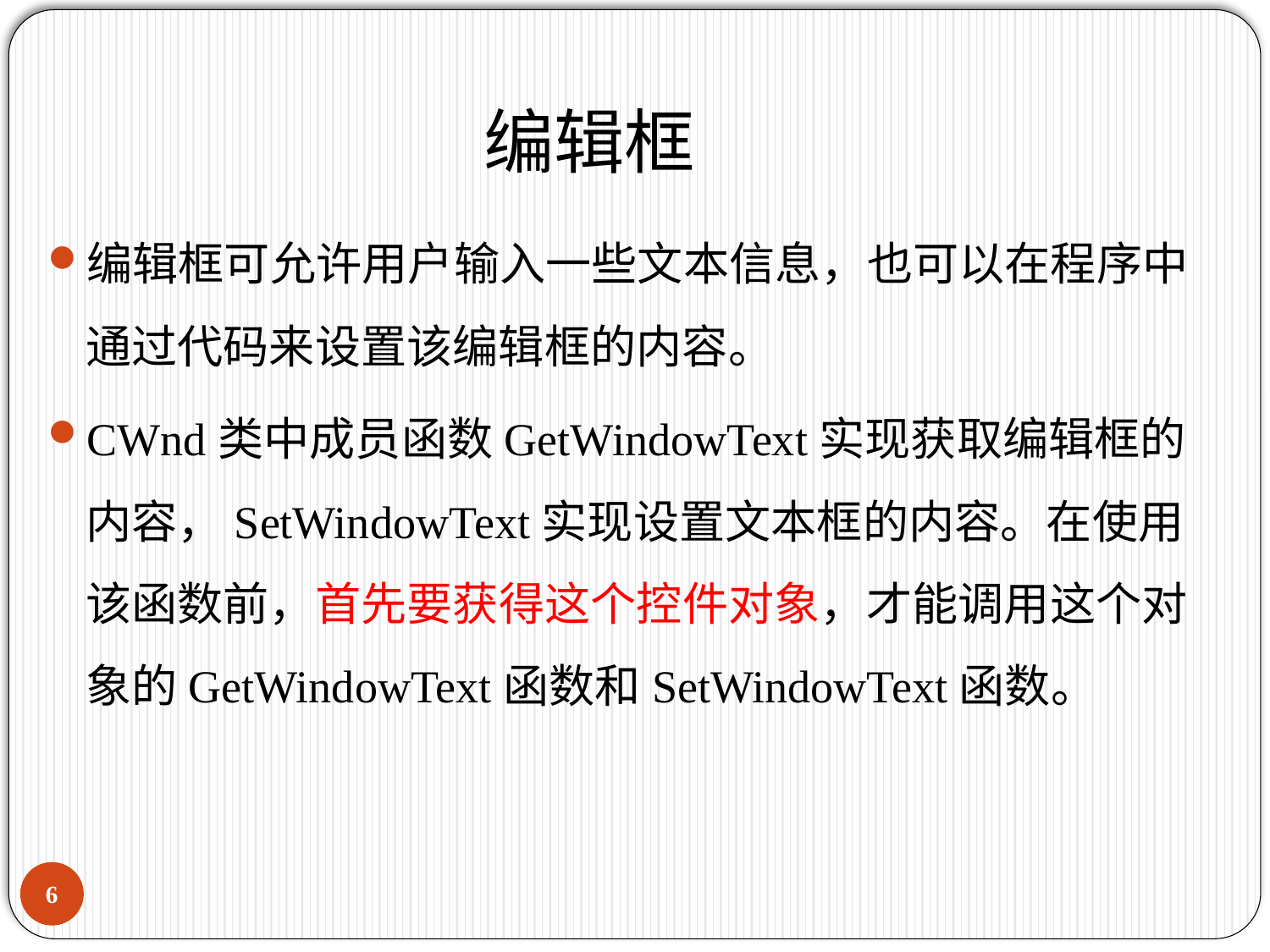

# 编辑框
编辑框可允许用户输入一些文本信息，也可以在程序中通过代码来设置该编辑框的内容。
CWnd类中成员函数GetWindowText实现获取编辑框的内容，SetWindowText实现设置文本框的内容。在使用该函数前，首先要获得这个控件对象，才能调用这个对象的GetWindowText函数和SetWindowText函数。
6